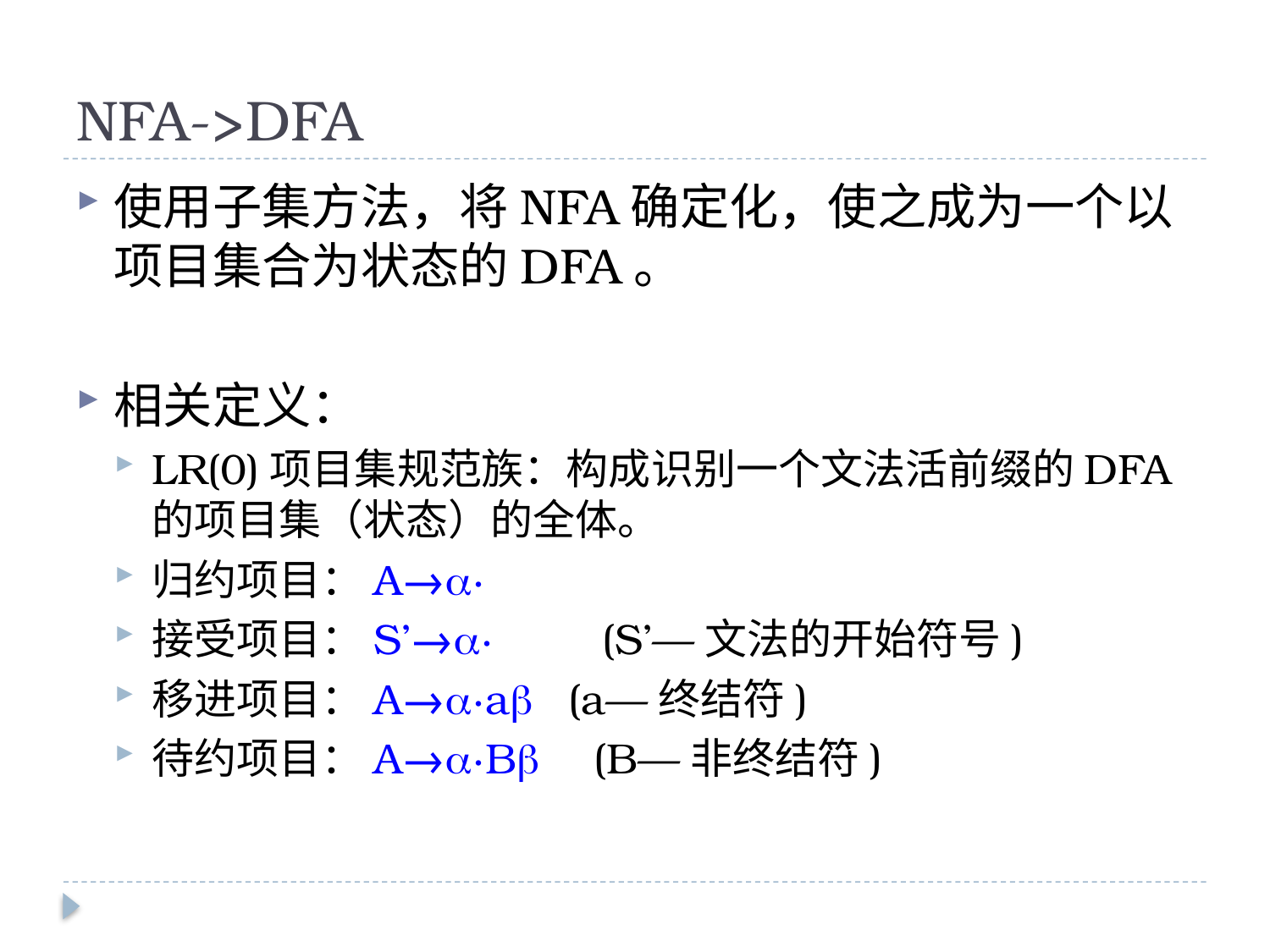

# NFA->DFA
使用子集方法，将NFA确定化，使之成为一个以项目集合为状态的DFA。

相关定义：
LR(0)项目集规范族：构成识别一个文法活前缀的DFA的项目集（状态）的全体。
归约项目：A→α·
接受项目：S’→α·        (S’—文法的开始符号)
移进项目：A→α·aβ   (a—终结符)
待约项目：A→α·Bβ    (B—非终结符)
23